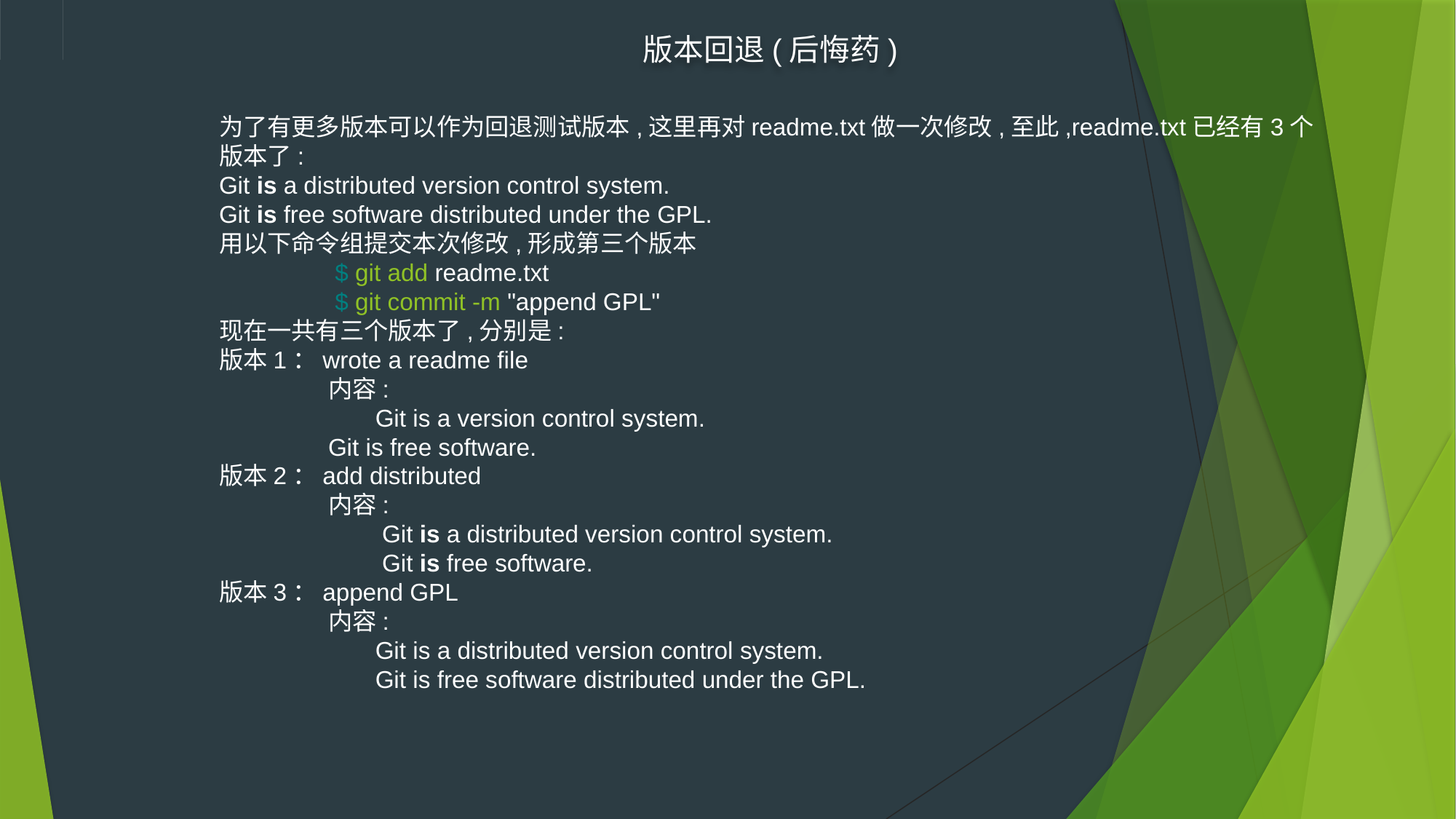

版本回退(后悔药)
为了有更多版本可以作为回退测试版本,这里再对readme.txt做一次修改,至此,readme.txt已经有3个版本了:
Git is a distributed version control system.
Git is free software distributed under the GPL.
用以下命令组提交本次修改,形成第三个版本
	 $ git add readme.txt
	 $ git commit -m "append GPL"
现在一共有三个版本了,分别是:
版本1：wrote a readme file
	内容:
 	       Git is a version control system.
	Git is free software.
版本2：add distributed
	内容:
	        Git is a distributed version control system.
	        Git is free software.
版本3：append GPL
	内容:
 	       Git is a distributed version control system.
	       Git is free software distributed under the GPL.